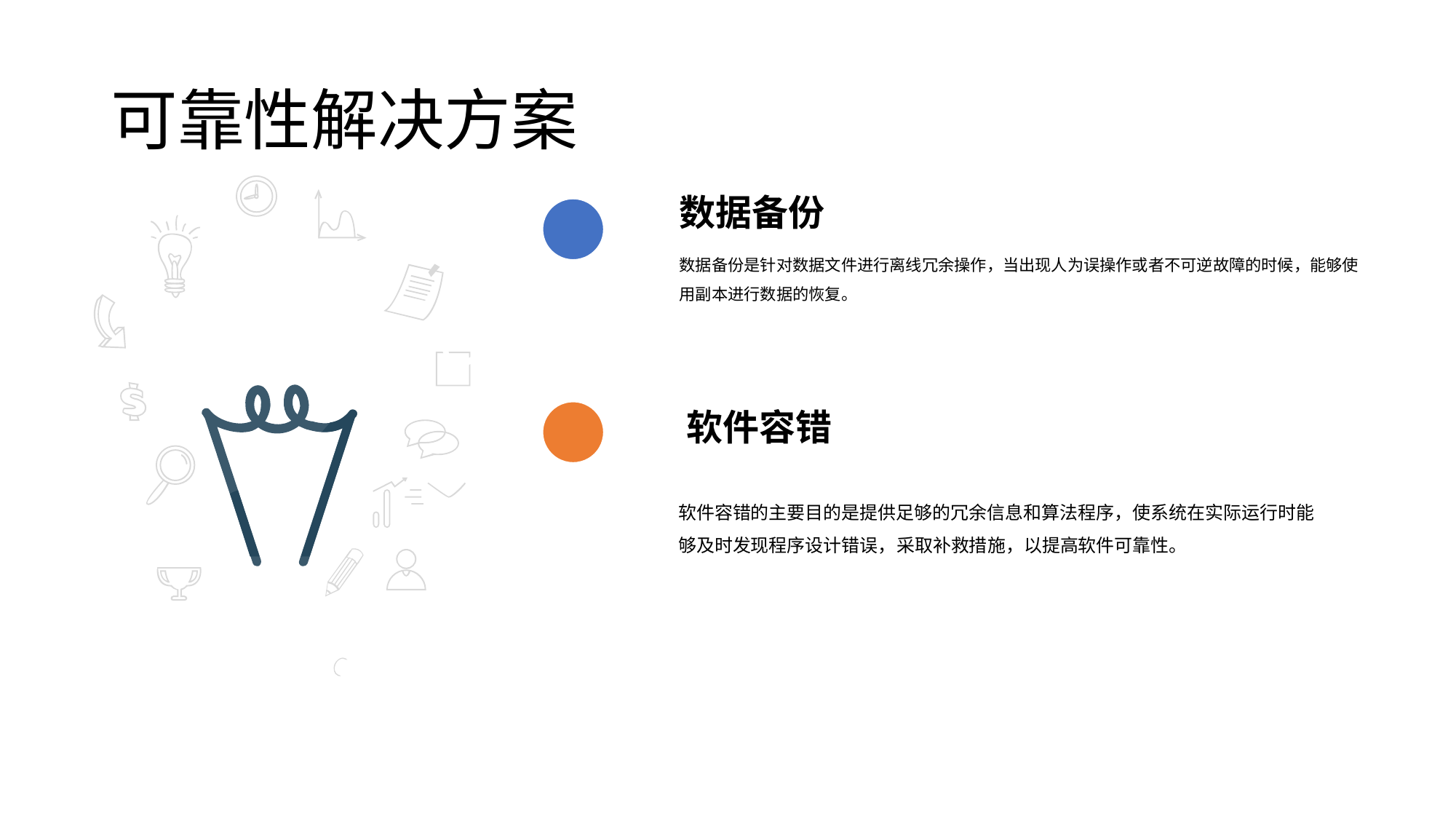

# 可靠性解决方案

数据备份
数据备份是针对数据文件进行离线冗余操作，当出现人为误操作或者不可逆故障的时候，能够使用副本进行数据的恢复。

软件容错
软件容错的主要目的是提供足够的冗余信息和算法程序，使系统在实际运行时能够及时发现程序设计错误，采取补救措施，以提高软件可靠性。

11